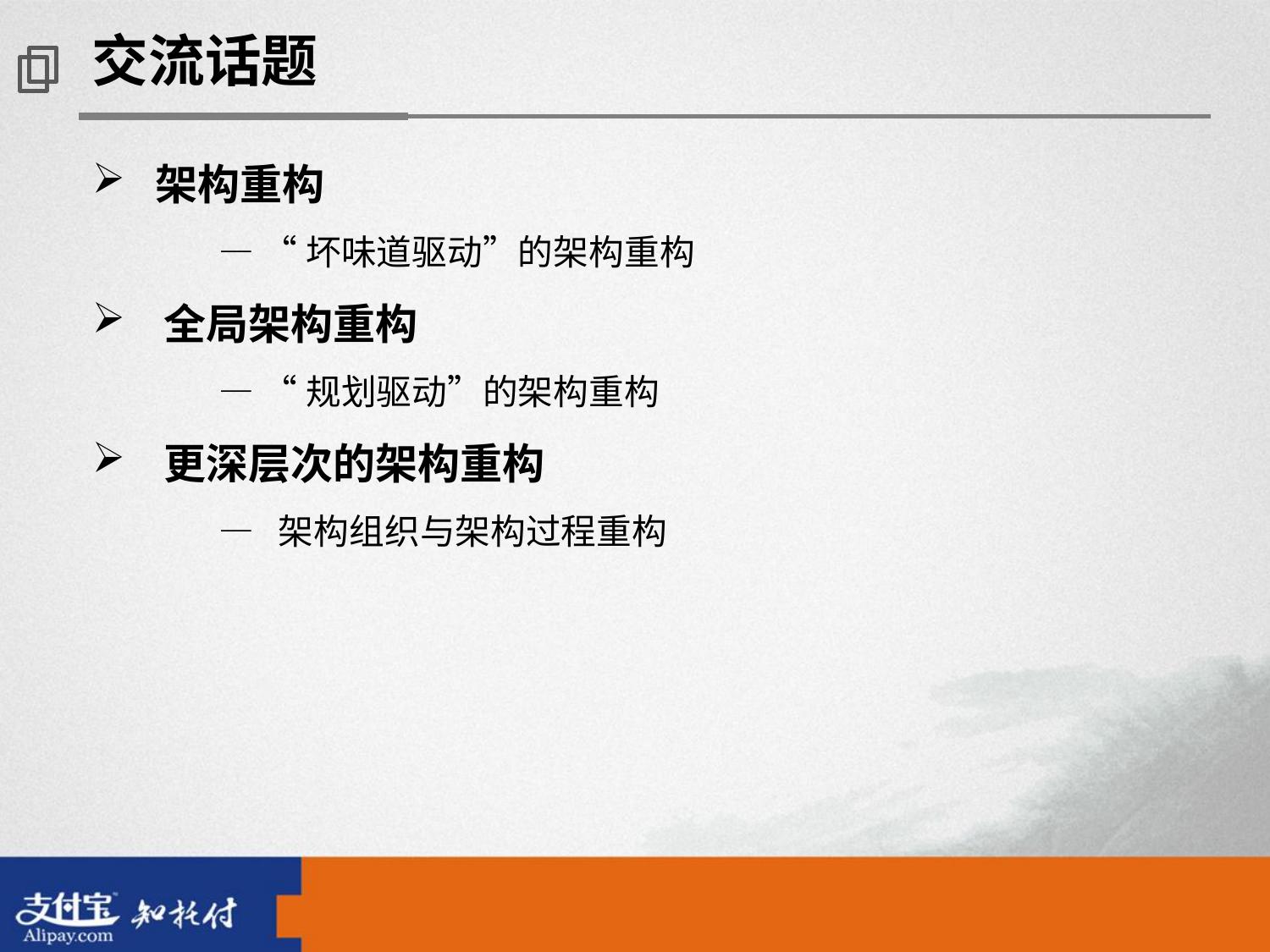

交流话题
架构重构
	— “坏味道驱动”的架构重构
全局架构重构
	— “规划驱动”的架构重构
更深层次的架构重构
	—  架构组织与架构过程重构